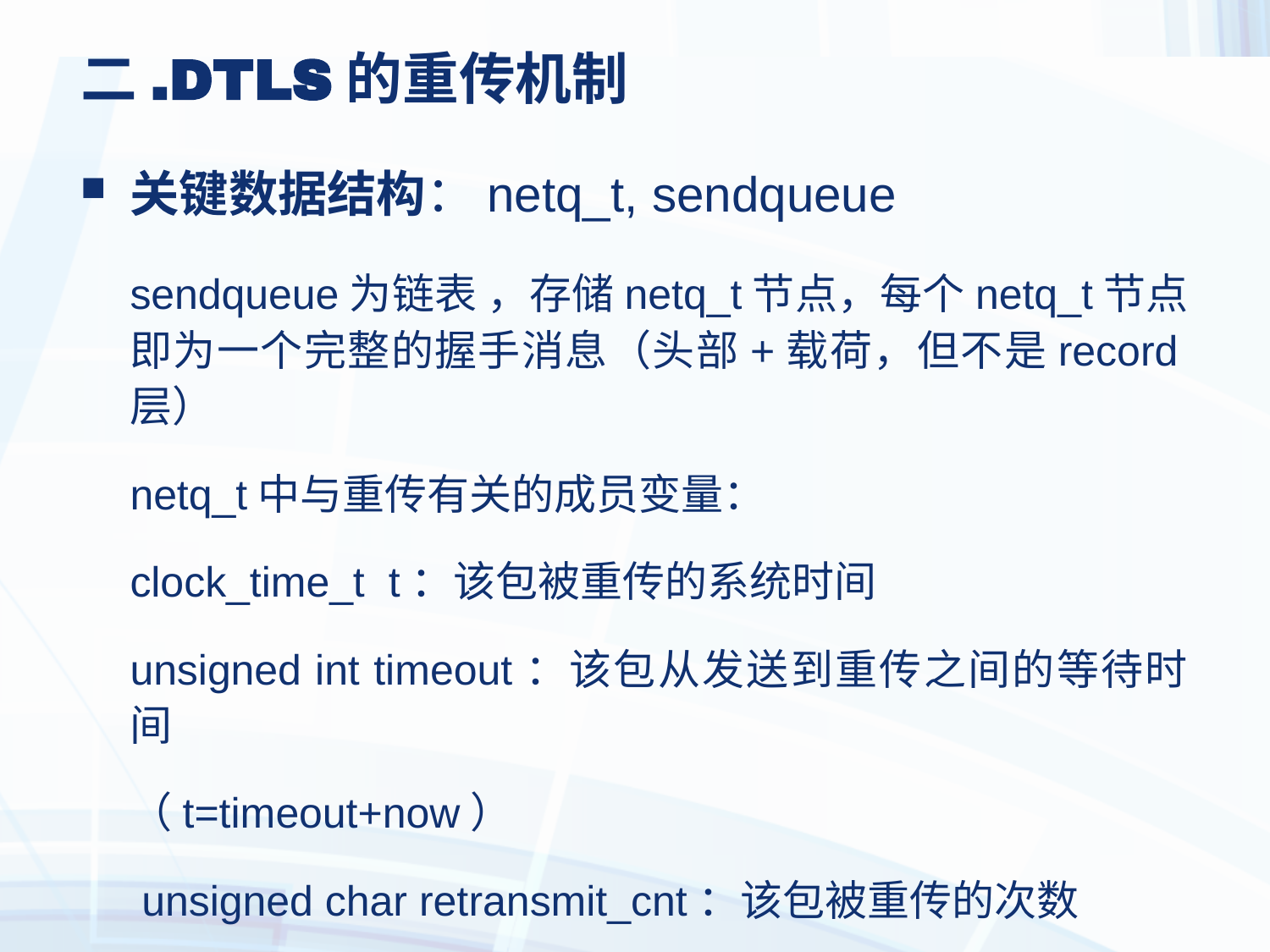

# 二.DTLS的重传机制
关键数据结构：netq_t, sendqueue
	sendqueue为链表 ，存储netq_t节点，每个netq_t节点即为一个完整的握手消息（头部+载荷，但不是record层）
	netq_t中与重传有关的成员变量：
	clock_time_t  t：该包被重传的系统时间
	unsigned int timeout：该包从发送到重传之间的等待时间
	（t=timeout+now）
	 unsigned char retransmit_cnt：该包被重传的次数